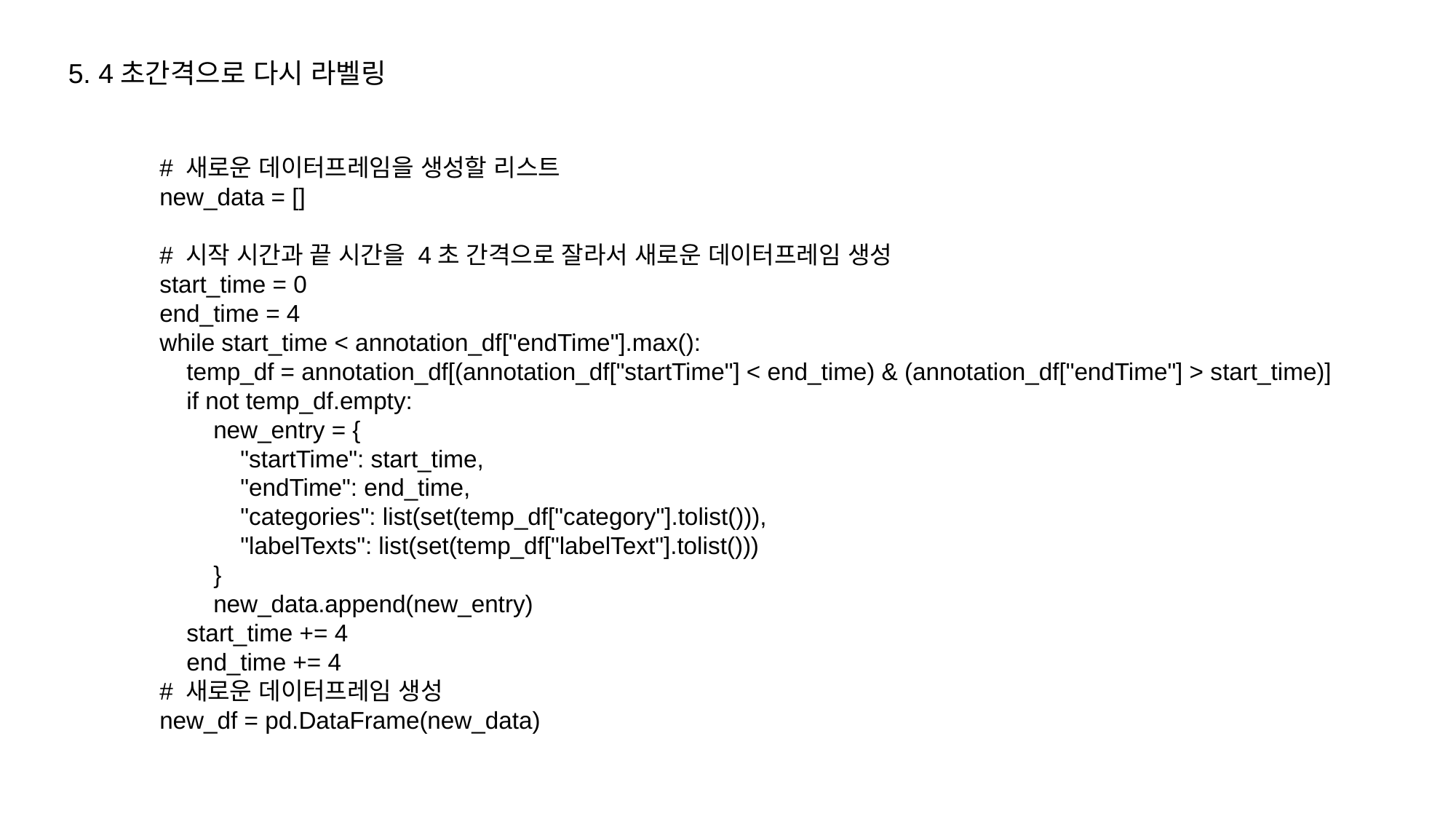

5. 4초간격으로 다시 라벨링
# 새로운 데이터프레임을 생성할 리스트
new_data = []

# 시작 시간과 끝 시간을 4초 간격으로 잘라서 새로운 데이터프레임 생성
start_time = 0
end_time = 4
while start_time < annotation_df["endTime"].max():
    temp_df = annotation_df[(annotation_df["startTime"] < end_time) & (annotation_df["endTime"] > start_time)]
    if not temp_df.empty:
        new_entry = {
            "startTime": start_time,
            "endTime": end_time,
            "categories": list(set(temp_df["category"].tolist())),
            "labelTexts": list(set(temp_df["labelText"].tolist()))
        }
        new_data.append(new_entry)
    start_time += 4
    end_time += 4
# 새로운 데이터프레임 생성
new_df = pd.DataFrame(new_data)